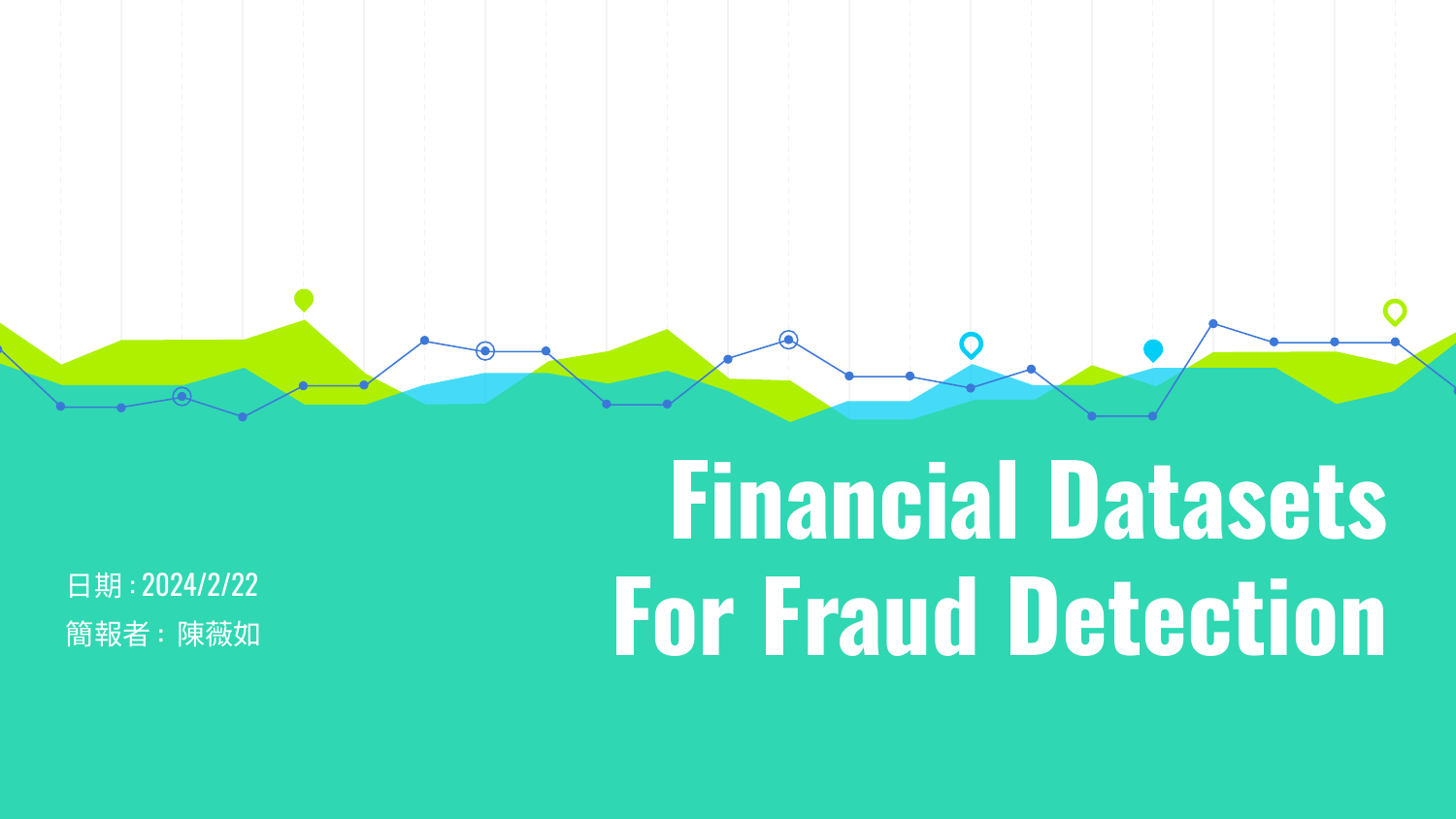

# Financial Datasets For Fraud Detection
日期: 2024/2/22
簡報者: 陳薇如